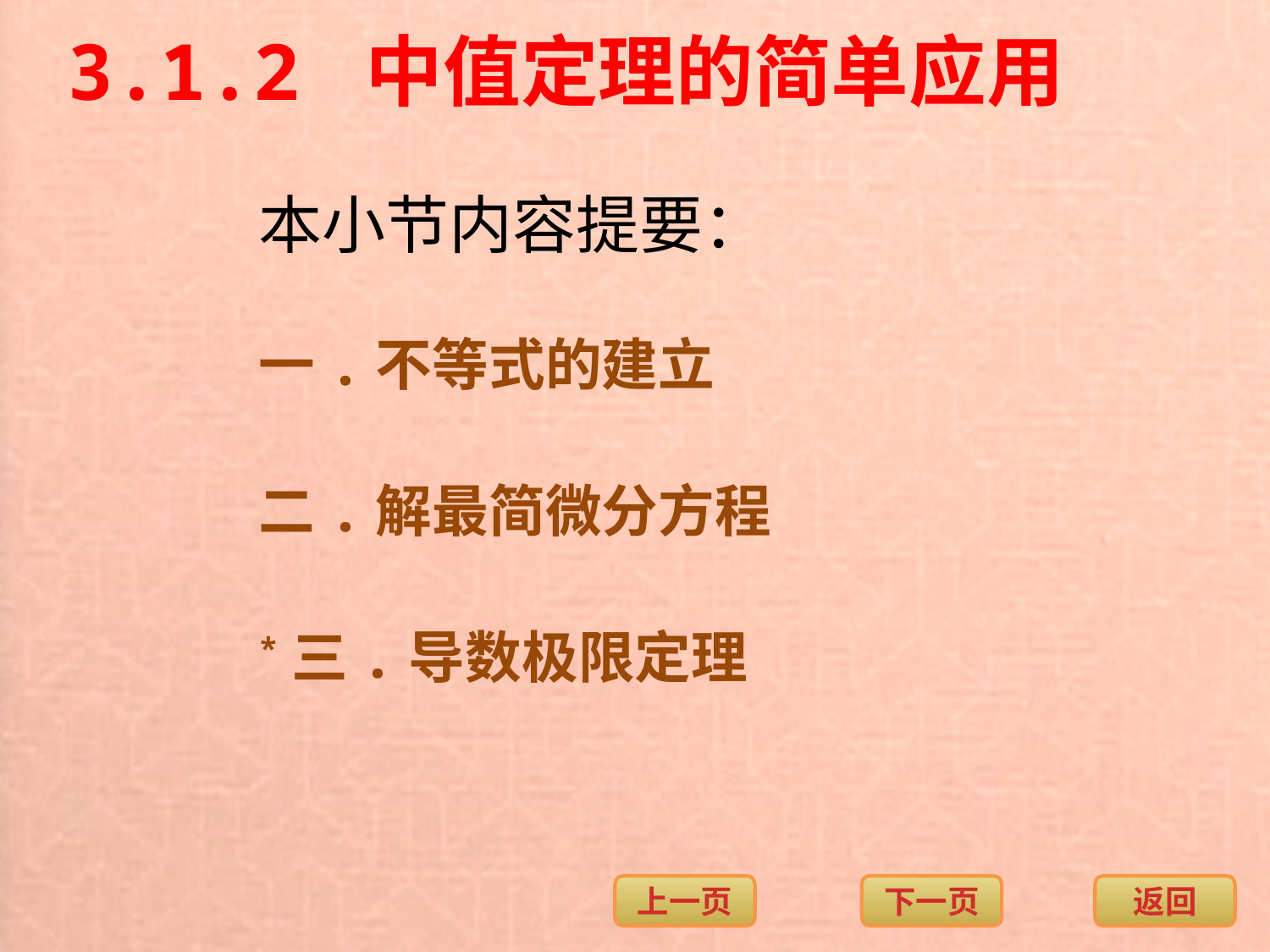

3.1.2 中值定理的简单应用
本小节内容提要：
一.不等式的建立
二.解最简微分方程
*三.导数极限定理